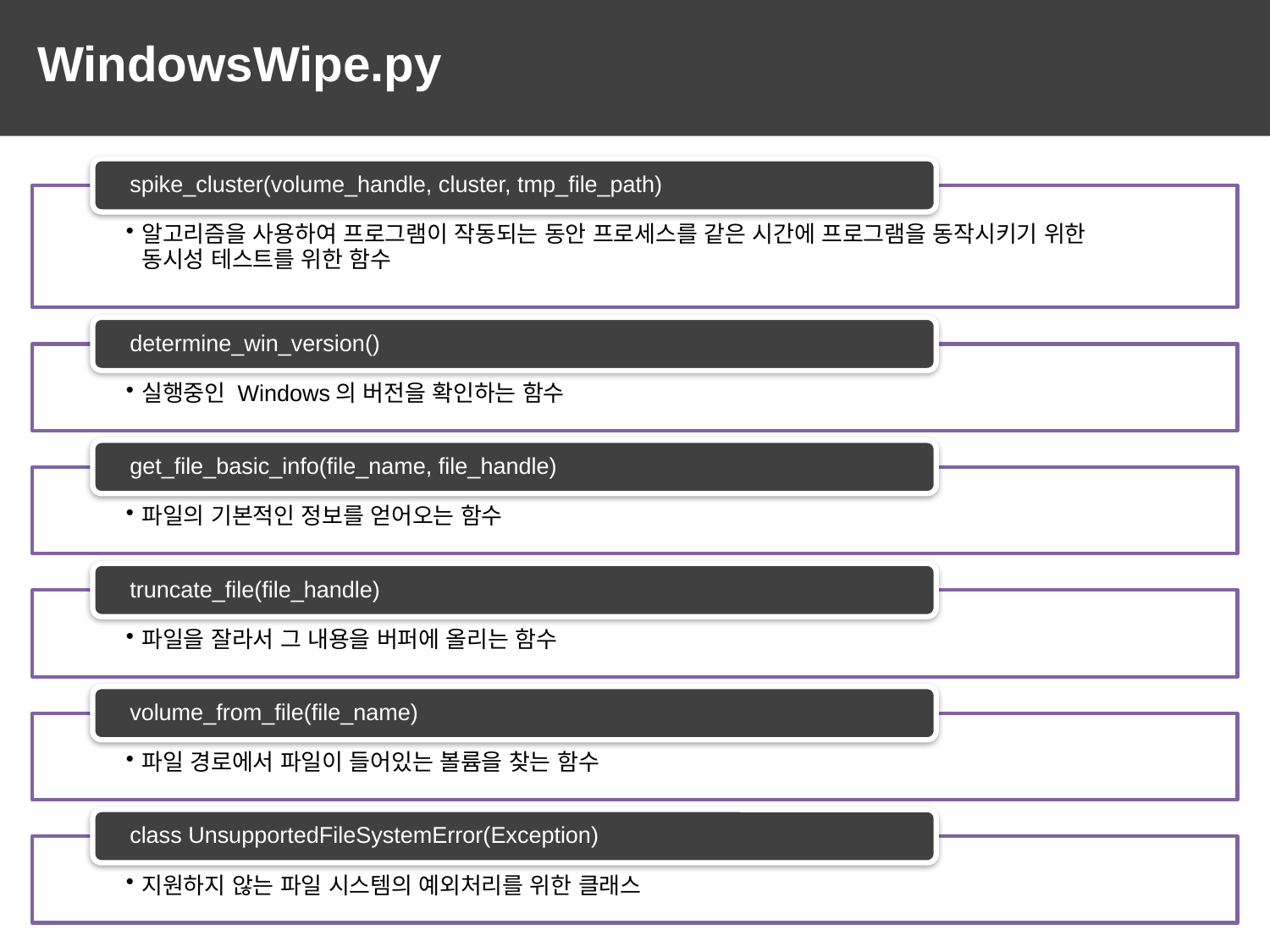

WindowsWipe.py
알고리즘을 사용하여 프로그램이 작동되는 동안 프로세스를 같은 시간에 프로그램을 동작시키기 위한 동시성 테스트를 위한 함수
spike_cluster(volume_handle, cluster, tmp_file_path)
실행중인 Windows의 버전을 확인하는 함수
determine_win_version()
파일의 기본적인 정보를 얻어오는 함수
get_file_basic_info(file_name, file_handle)
파일을 잘라서 그 내용을 버퍼에 올리는 함수
truncate_file(file_handle)
파일 경로에서 파일이 들어있는 볼륨을 찾는 함수
volume_from_file(file_name)
지원하지 않는 파일 시스템의 예외처리를 위한 클래스
class UnsupportedFileSystemError(Exception)